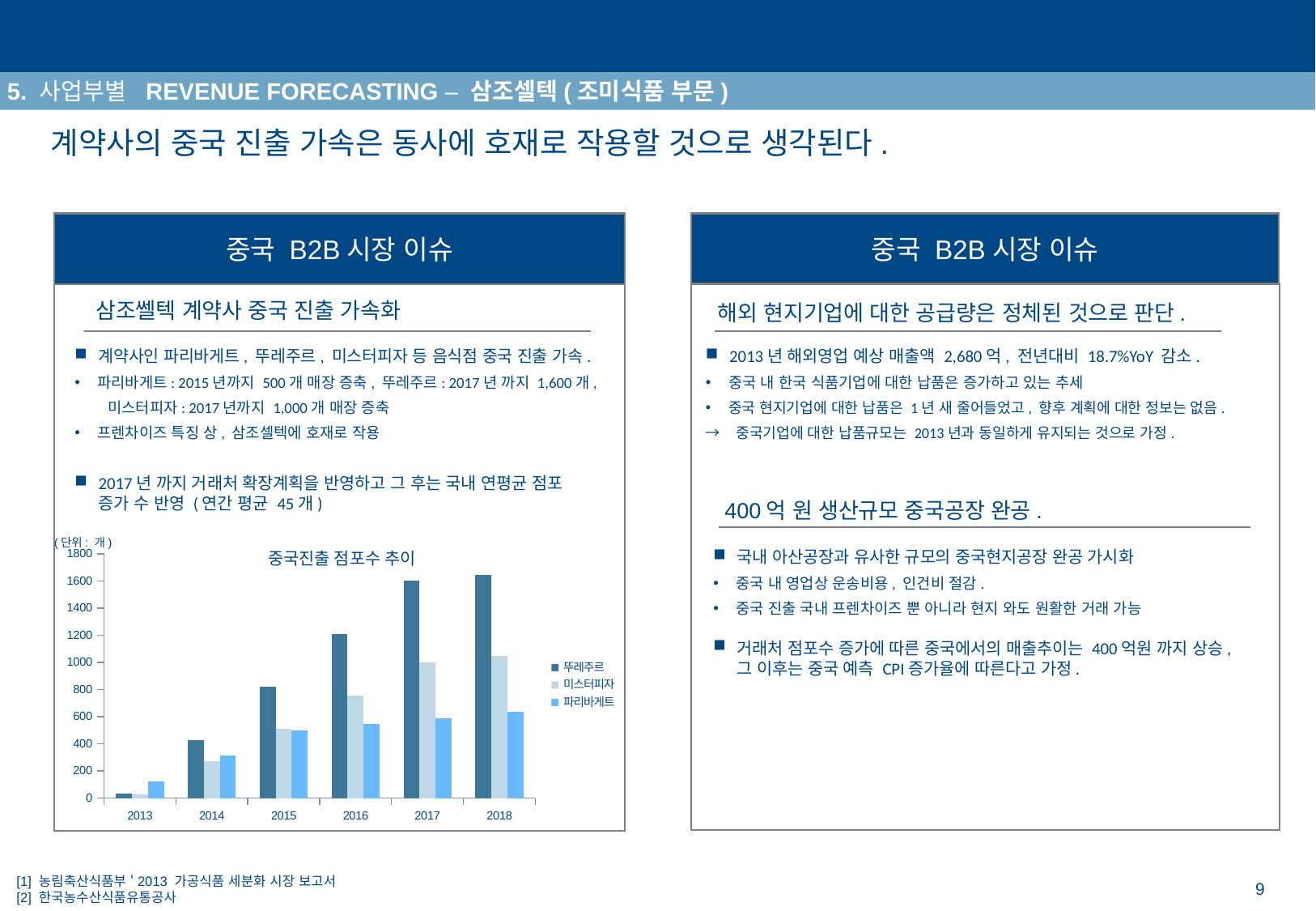

연도별 매출 추정
설명
5. 사업부별  REVENUE FORECASTING – 삼조셀텍(조미식품 부문)

계약사의 중국 진출 가속은 동사에 호재로 작용할 것으로 생각된다.
중국 B2B시장 이슈

중국 B2B시장 이슈

삼조쎌텍 계약사 중국 진출 가속화
해외 현지기업에 대한 공급량은 정체된 것으로 판단.

계약사인 파리바게트, 뚜레주르, 미스터피자 등 음식점 중국 진출 가속.
파리바게트: 2015년까지 500개 매장 증축, 뚜레주르: 2017년 까지 1,600개,
       미스터피자: 2017년까지 1,000개 매장 증축
프렌차이즈 특징 상, 삼조셀텍에 호재로 작용
2013년 해외영업 예상 매출액 2,680억, 전년대비 18.7%YoY 감소.
중국 내 한국 식품기업에 대한 납품은 증가하고 있는 추세
중국 현지기업에 대한 납품은 1년 새 줄어들었고, 향후 계획에 대한 정보는 없음.
→   중국기업에 대한 납품규모는 2013년과 동일하게 유지되는 것으로 가정.
2017년 까지 거래처 확장계획을 반영하고 그 후는 국내 연평균 점포
증가 수 반영 (연간 평균 45개)
400억 원 생산규모 중국공장 완공.

(단위: 개)

### Chart

| Category |  |  |  |
|---|---|---|---|
| 2013 | 34.0 | 25.0 | 123.0 |
| 2014 | 426.0 | 269.0 | 311.5 |
| 2015 | 818.0 | 513.0 | 500.0 |
| 2016 | 1210.0 | 757.0 | 545.0 |
| 2017 | 1600.0 | 1000.0 | 590.0 |
| 2018 | 1645.0 | 1045.0 | 635.0 |
중국진출 점포수 추이
국내 아산공장과 유사한 규모의 중국현지공장 완공 가시화
중국 내 영업상 운송비용, 인건비 절감.
중국 진출 국내 프렌차이즈 뿐 아니라 현지 와도 원활한 거래 가능
거래처 점포수 증가에 따른 중국에서의 매출추이는 400억원 까지 상승, 그 이후는 중국 예측 CPI증가율에 따른다고 가정.
[1] 농림축산식품부 ‘2013 가공식품 세분화 시장 보고서
[2] 한국농수산식품유통공사